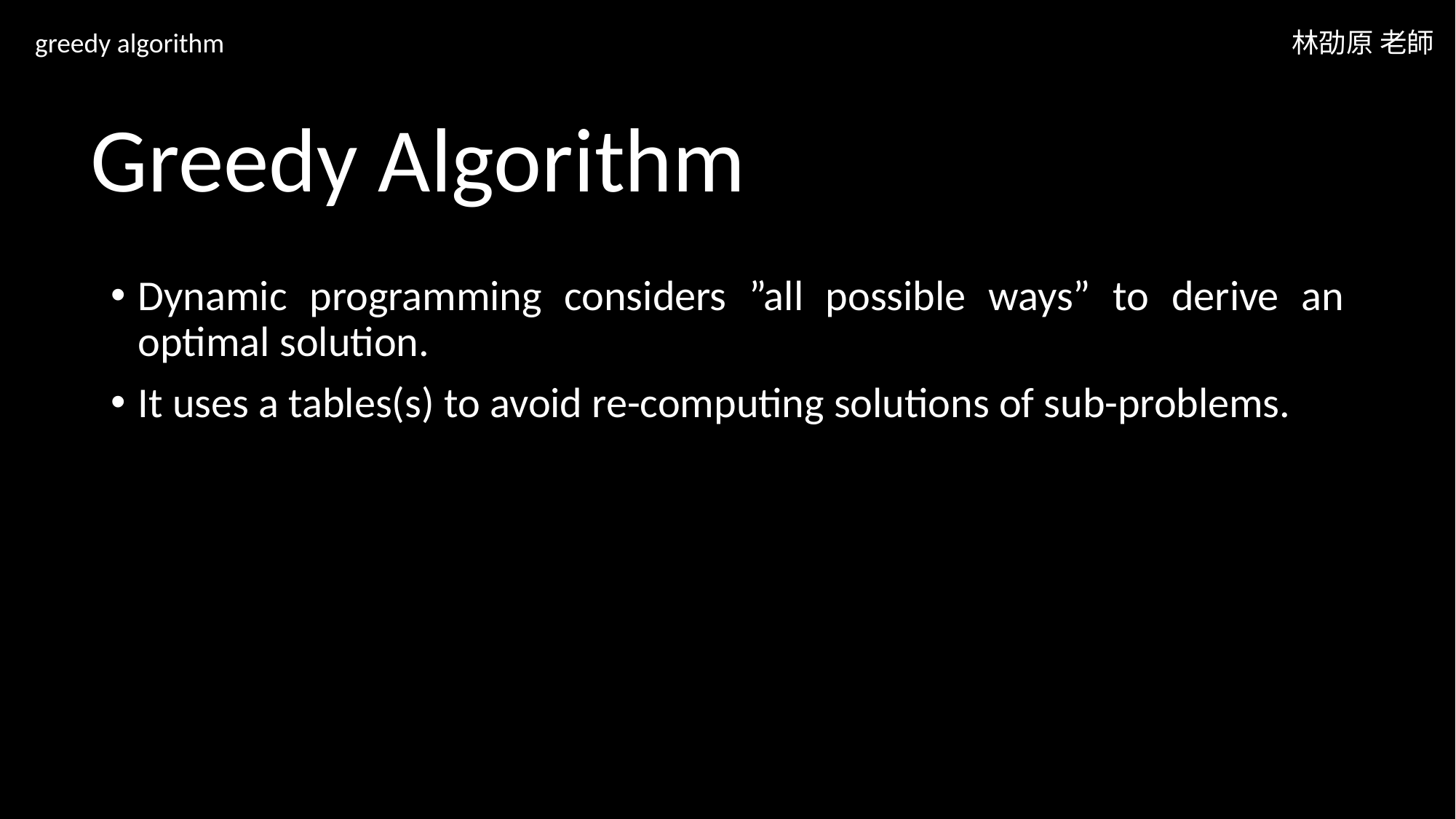

greedy algorithm
林劭原 老師
# Greedy Algorithm
Dynamic programming considers ”all possible ways” to derive an optimal solution.
It uses a tables(s) to avoid re-computing solutions of sub-problems.